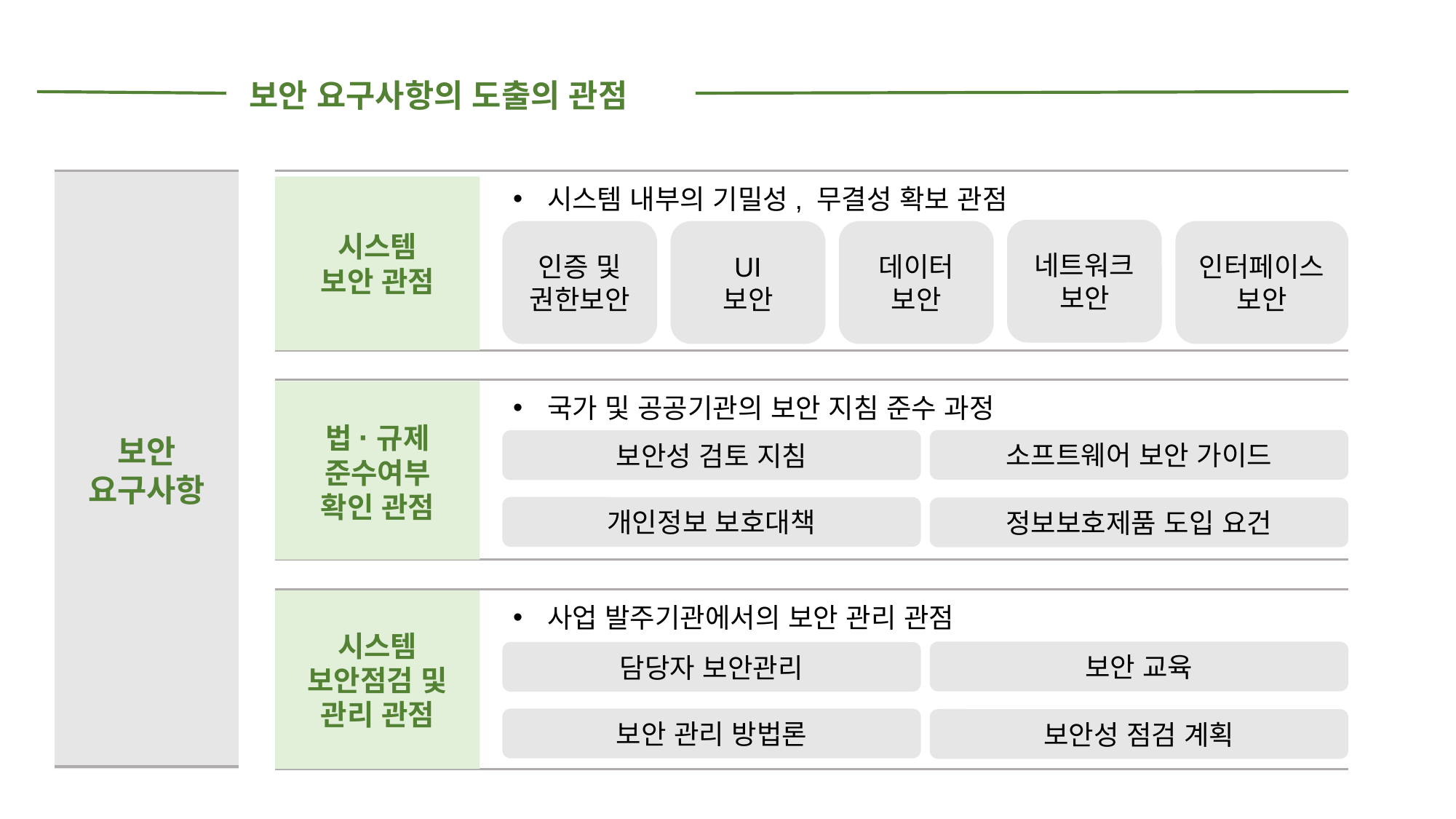

보안 요구사항의 도출의 관점
보안
요구사항

시스템
보안 관점
시스템 내부의 기밀성, 무결성 확보 관점
네트워크
보안
인증 및
권한보안
UI
보안
데이터
보안
인터페이스
보안

법·규제
준수여부
확인 관점
국가 및 공공기관의 보안 지침 준수 과정
소프트웨어 보안 가이드
보안성 검토 지침
개인정보 보호대책
정보보호제품 도입 요건

시스템
보안점검 및
관리 관점
사업 발주기관에서의 보안 관리 관점
보안 교육
담당자 보안관리
보안 관리 방법론
보안성 점검 계획